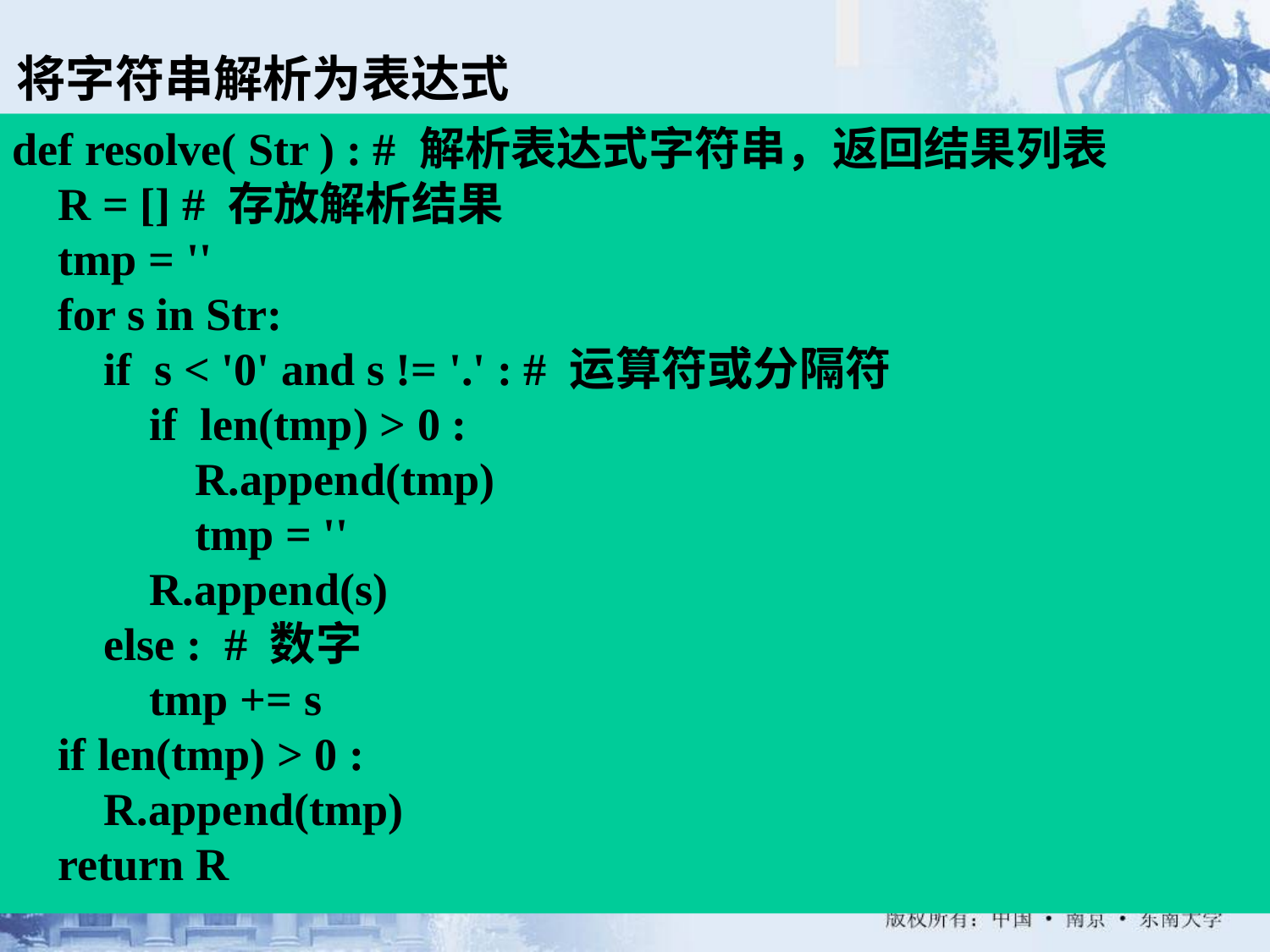

将字符串解析为表达式
def resolve( Str ) : # 解析表达式字符串，返回结果列表
    R = [] # 存放解析结果
    tmp = ''
    for s in Str:
        if  s < '0' and s != '.' : # 运算符或分隔符
            if  len(tmp) > 0 :
                R.append(tmp)
                tmp = ''
            R.append(s)
        else :  # 数字
            tmp += s
    if len(tmp) > 0 :
        R.append(tmp)
    return R